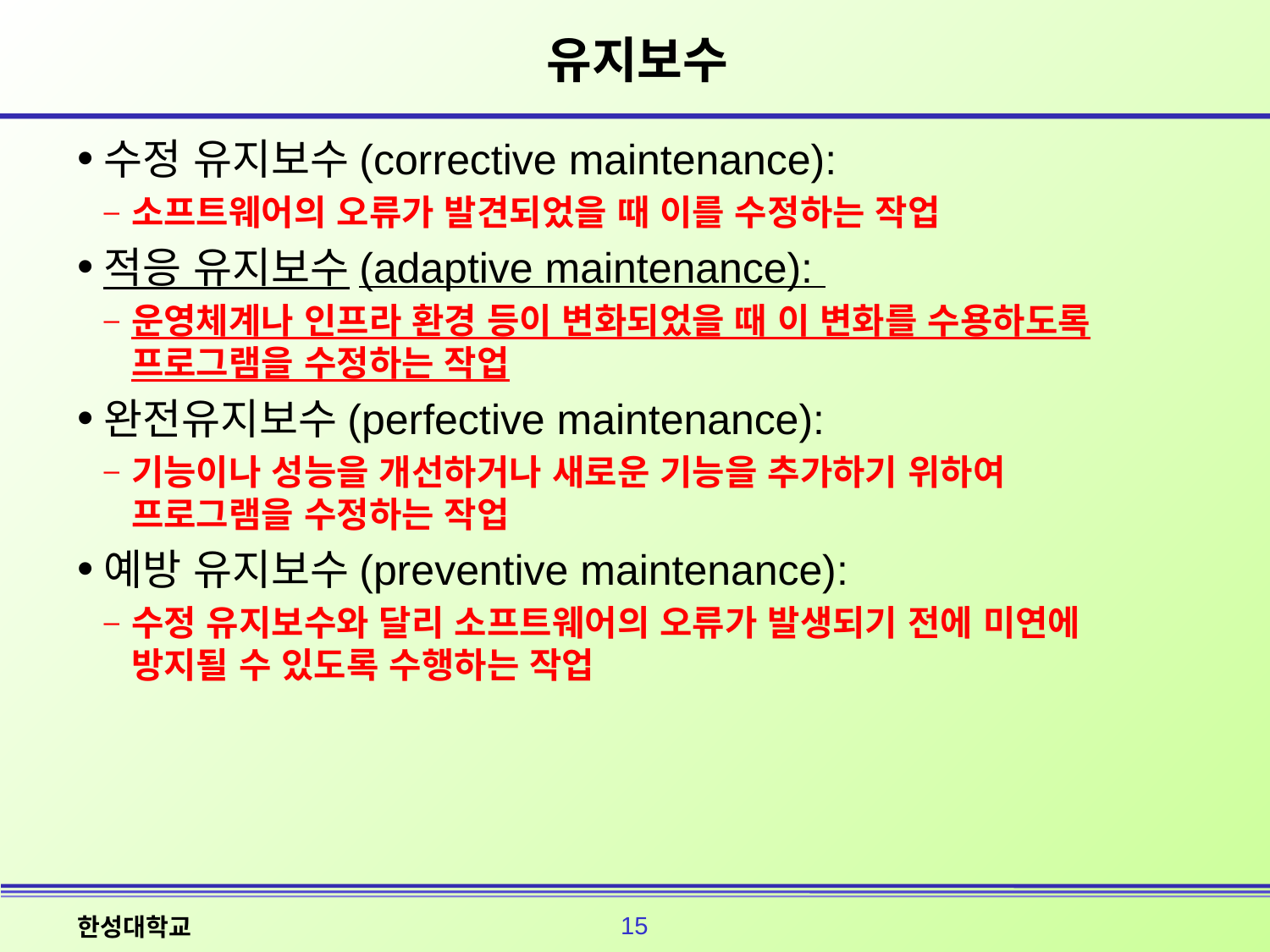

# 유지보수
수정 유지보수(corrective maintenance):
소프트웨어의 오류가 발견되었을 때 이를 수정하는 작업
적응 유지보수(adaptive maintenance):
운영체계나 인프라 환경 등이 변화되었을 때 이 변화를 수용하도록 프로그램을 수정하는 작업
완전유지보수(perfective maintenance):
기능이나 성능을 개선하거나 새로운 기능을 추가하기 위하여 프로그램을 수정하는 작업
예방 유지보수(preventive maintenance):
수정 유지보수와 달리 소프트웨어의 오류가 발생되기 전에 미연에 방지될 수 있도록 수행하는 작업